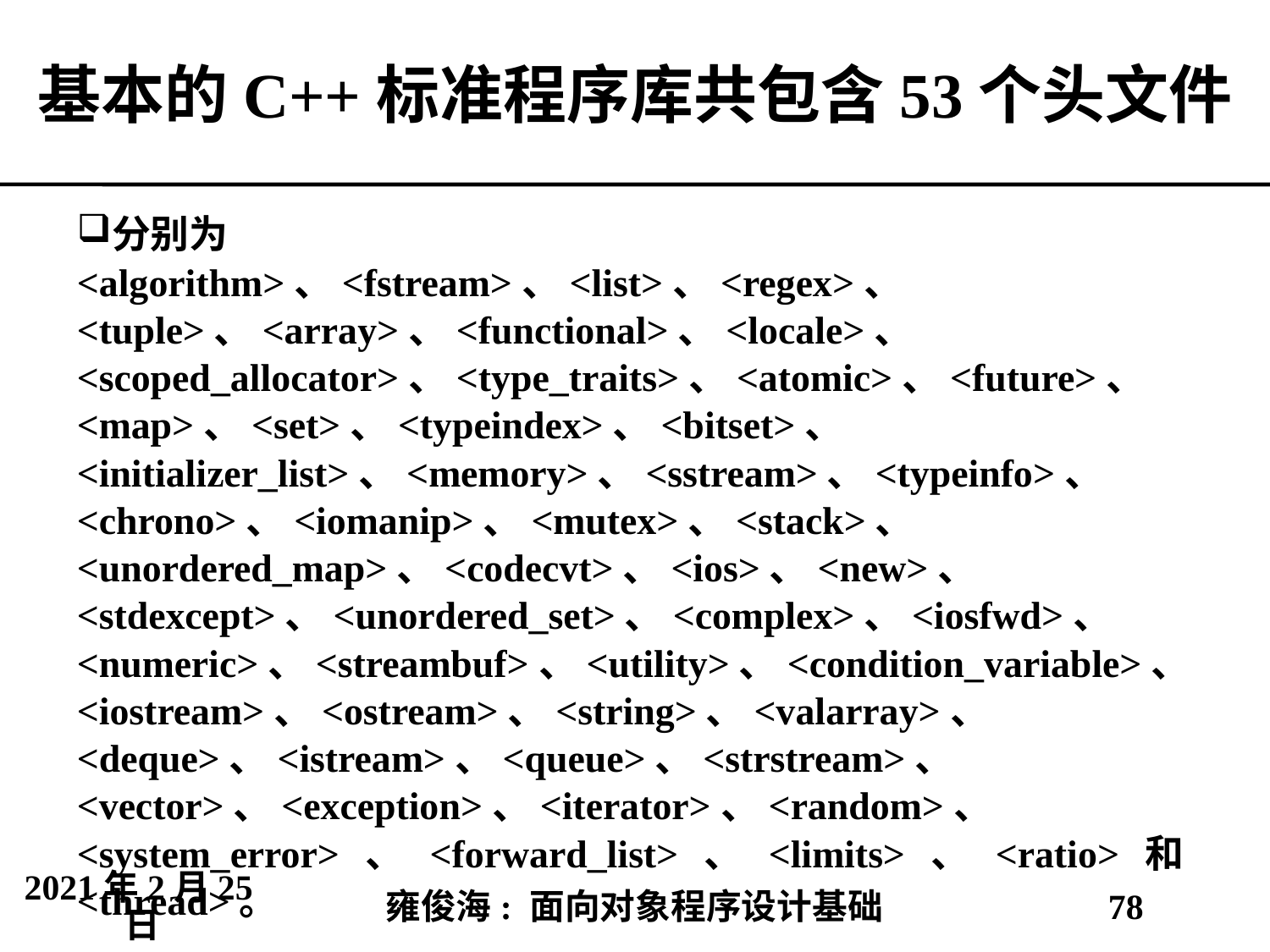

# 基本的C++标准程序库共包含53个头文件

分别为
<algorithm>、<fstream>、<list>、<regex>、
<tuple>、<array>、<functional>、<locale>、
<scoped_allocator>、<type_traits>、<atomic>、<future>、
<map>、<set>、<typeindex>、<bitset>、
<initializer_list>、<memory>、<sstream>、<typeinfo>、
<chrono>、<iomanip>、<mutex>、<stack>、
<unordered_map>、<codecvt>、<ios>、<new>、
<stdexcept>、<unordered_set>、<complex>、<iosfwd>、
<numeric>、<streambuf>、<utility>、<condition_variable>、
<iostream>、<ostream>、<string>、<valarray>、
<deque>、<istream>、<queue>、<strstream>、
<vector>、<exception>、<iterator>、<random>、
<system_error>、<forward_list>、<limits>、<ratio>和<thread>。
2021年2月25日
雍俊海: 面向对象程序设计基础
78